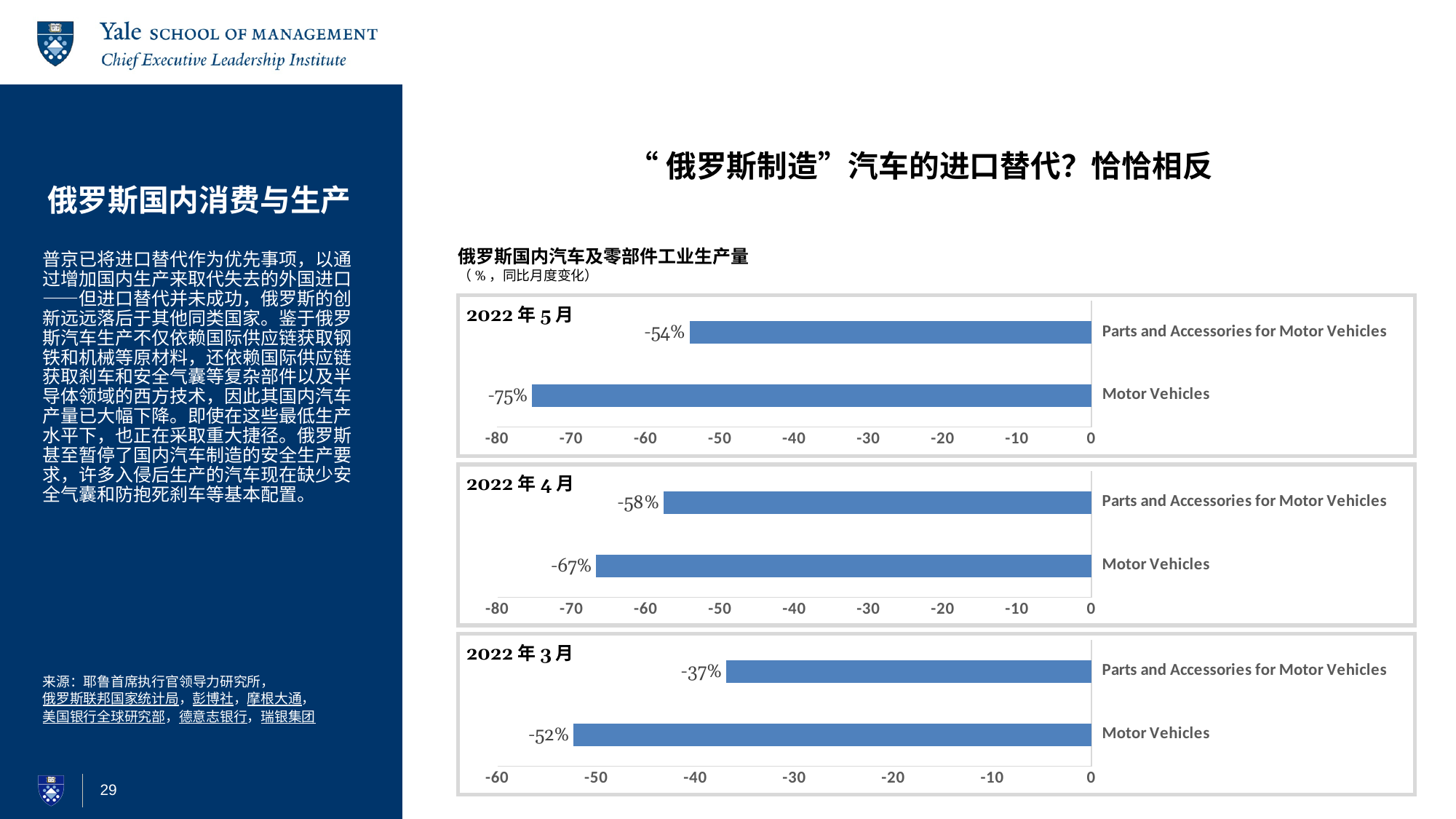

# 俄罗斯国内消费与生产
“俄罗斯制造”汽车的进口替代？恰恰相反
普京已将进口替代作为优先事项，以通过增加国内生产来取代失去的外国进口——但进口替代并未成功，俄罗斯的创新远远落后于其他同类国家。鉴于俄罗斯汽车生产不仅依赖国际供应链获取钢铁和机械等原材料，还依赖国际供应链获取刹车和安全气囊等复杂部件以及半导体领域的西方技术，因此其国内汽车产量已大幅下降。即使在这些最低生产水平下，也正在采取重大捷径。俄罗斯甚至暂停了国内汽车制造的安全生产要求，许多入侵后生产的汽车现在缺少安全气囊和防抱死刹车等基本配置。

俄罗斯国内汽车及零部件工业生产量
（%，同比月度变化）

### Chart

| Category |  |
|---|---|
| Motor Vehicles | -75.3 |
| Parts and Accessories for Motor Vehicles | -54.1 |
2022年5月

### Chart

| Category |  |
|---|---|
| Motor Vehicles | -66.7 |
| Parts and Accessories for Motor Vehicles | -57.6 |
2022年4月
来源：耶鲁首席执行官领导力研究所，俄罗斯联邦国家统计局，彭博社，摩根大通，美国银行全球研究部，德意志银行，瑞银集团

### Chart

| Category |  |
|---|---|
| Motor Vehicles | -52.3 |
| Parts and Accessories for Motor Vehicles | -36.9 |
2022年3月
29